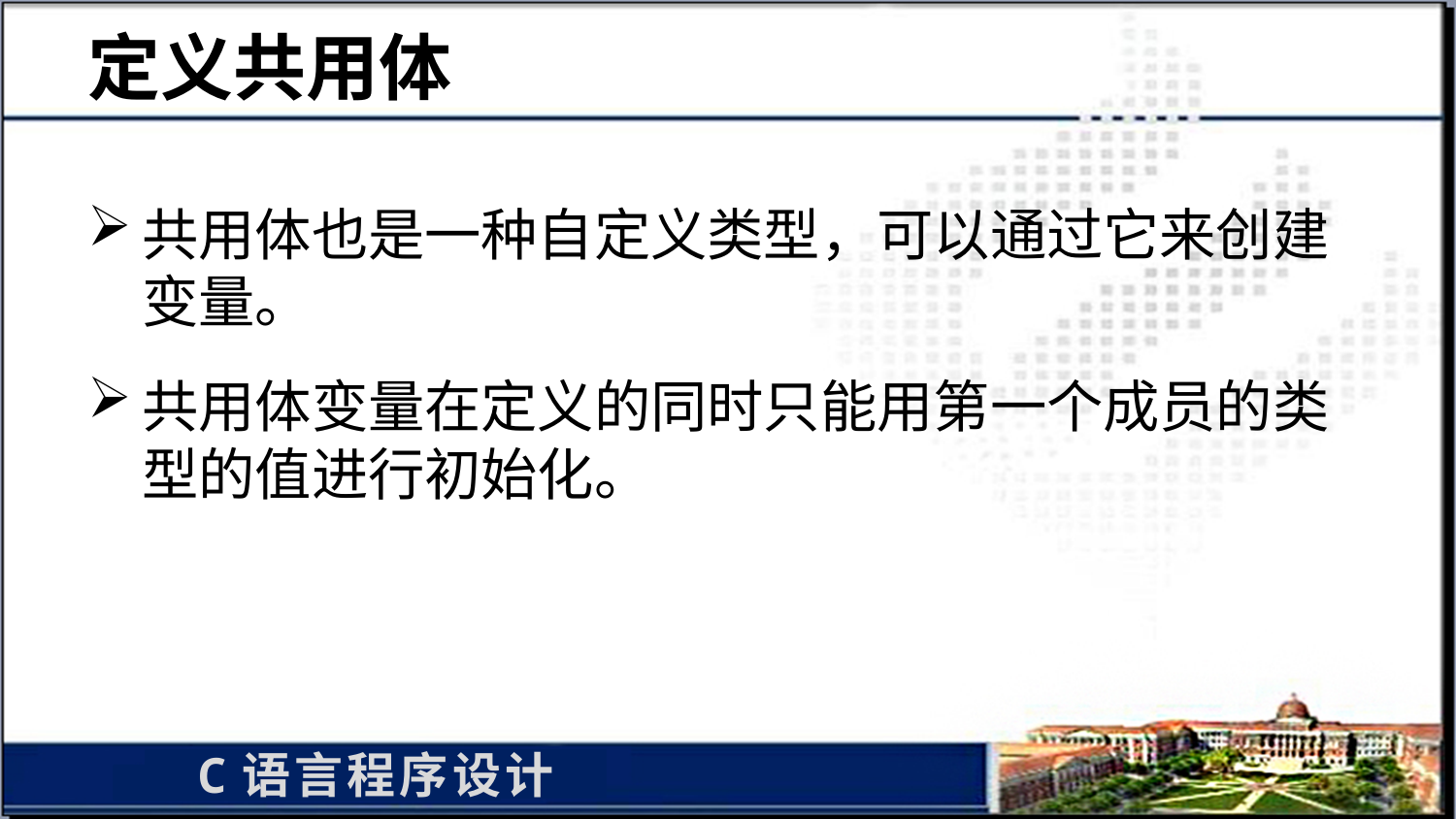

# 定义共用体
共用体也是一种自定义类型，可以通过它来创建变量。
共用体变量在定义的同时只能用第一个成员的类型的值进行初始化。